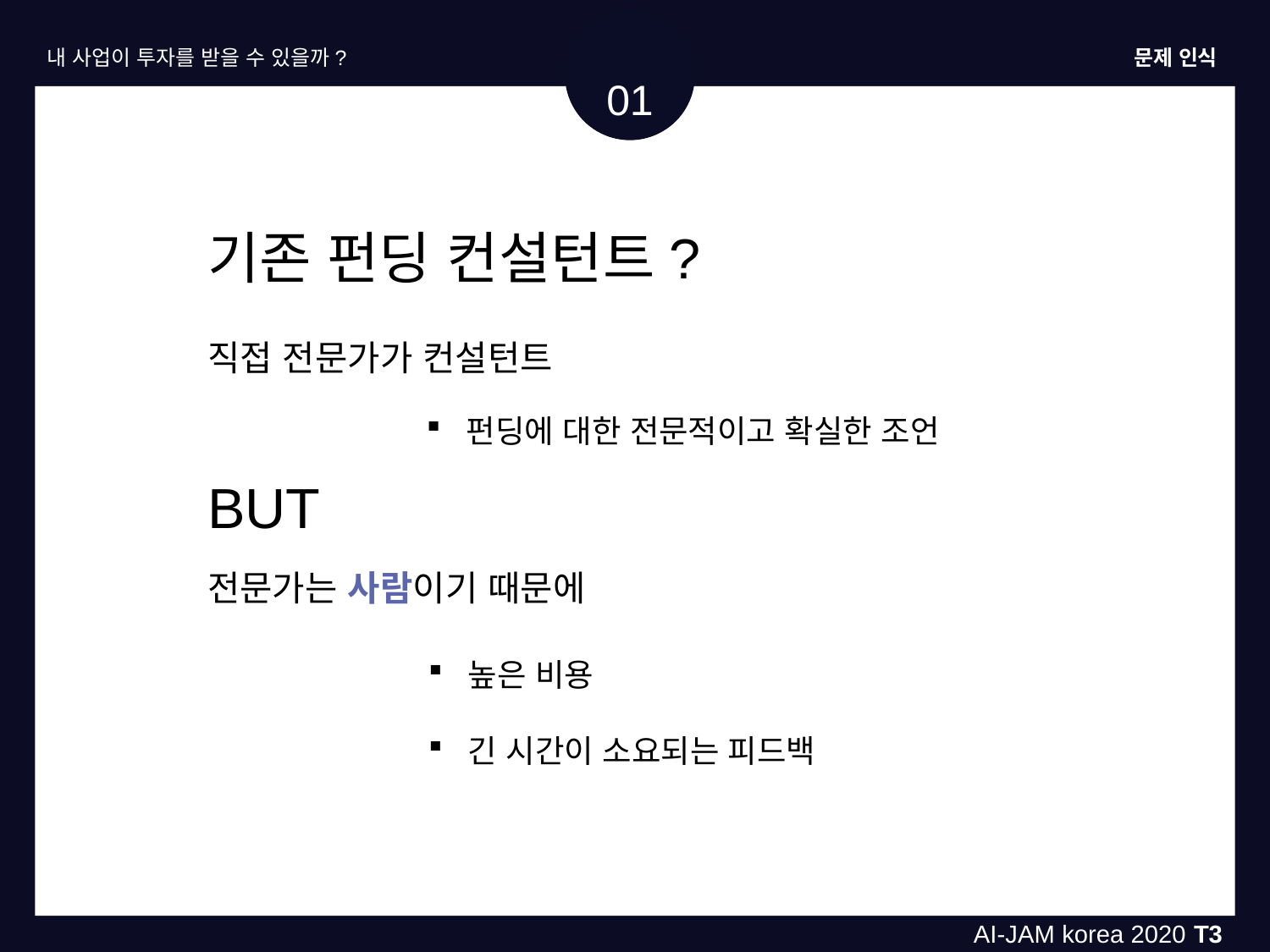

내 사업이 투자를 받을 수 있을까?
문제 인식
01

기존 펀딩 컨설턴트?
직접 전문가가 컨설턴트

펀딩에 대한 전문적이고 확실한 조언
BUT
전문가는 사람이기 때문에
높은 비용

긴 시간이 소요되는 피드백
AI-JAM korea 2020 T3